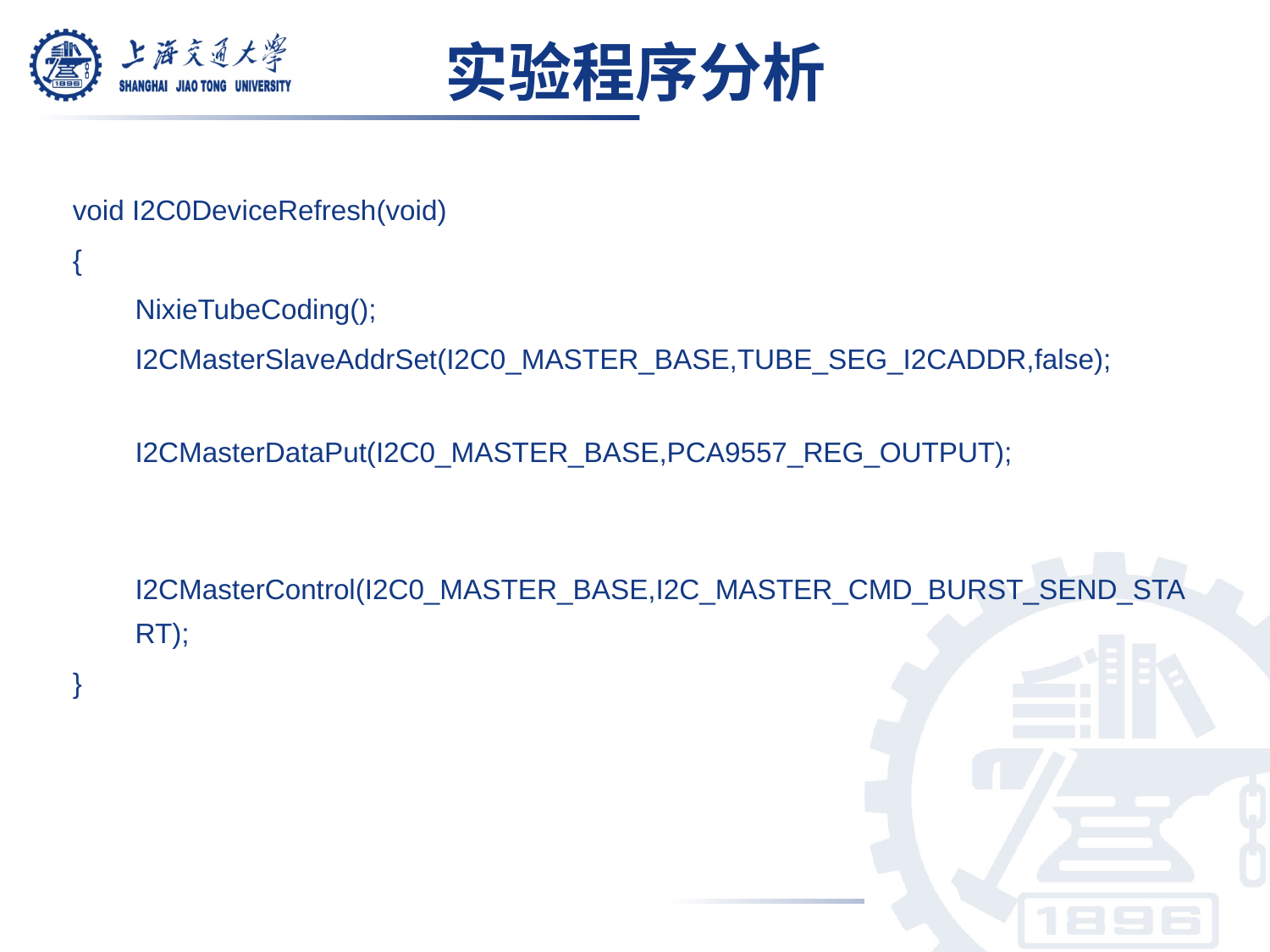

实验程序分析
void I2C0DeviceRefresh(void)
{
	NixieTubeCoding();
	I2CMasterSlaveAddrSet(I2C0_MASTER_BASE,TUBE_SEG_I2CADDR,false);
	I2CMasterDataPut(I2C0_MASTER_BASE,PCA9557_REG_OUTPUT);
	I2CMasterControl(I2C0_MASTER_BASE,I2C_MASTER_CMD_BURST_SEND_START);
}